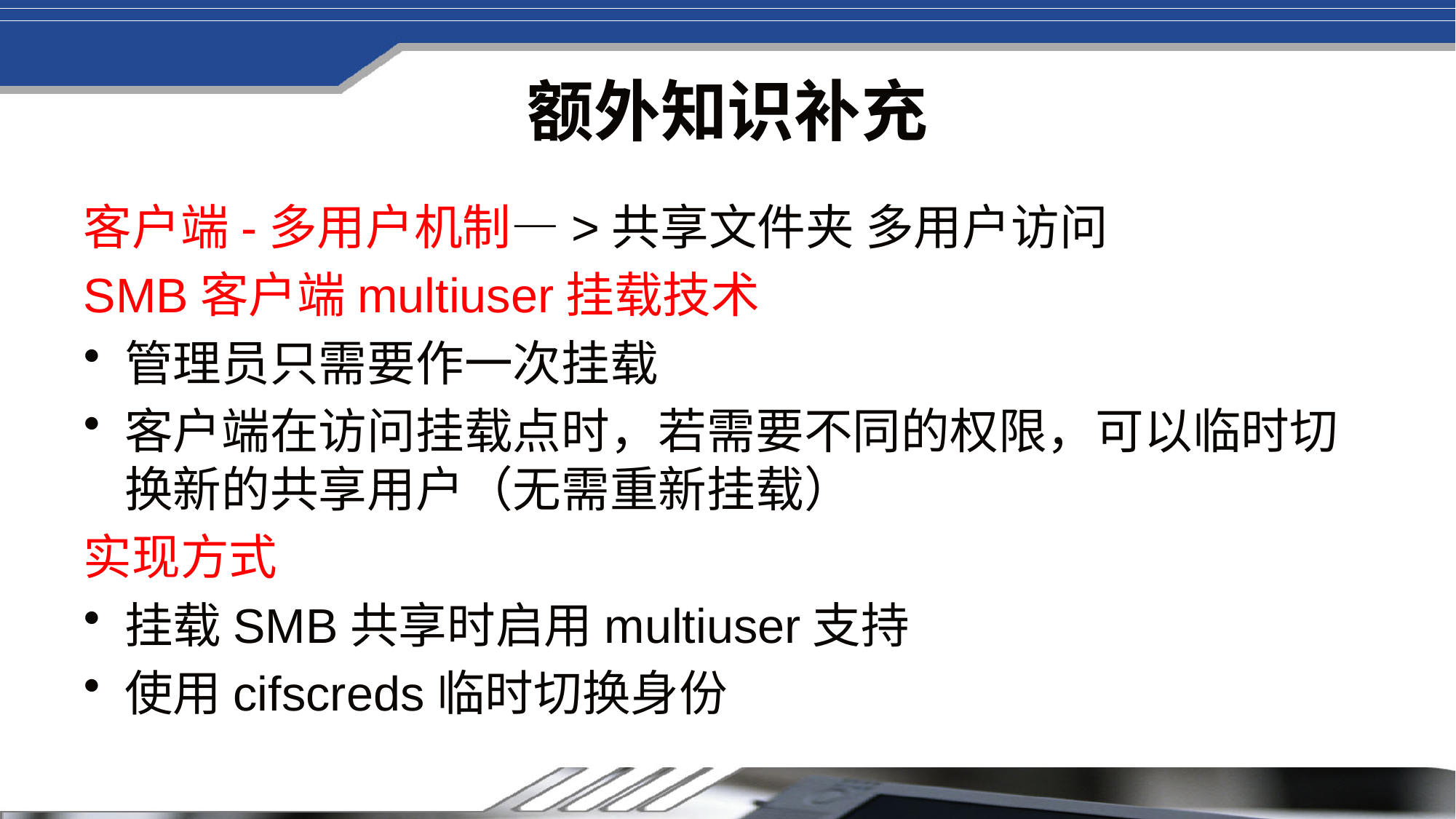

# 额外知识补充
客户端-多用户机制—>共享文件夹 多用户访问
SMB客户端multiuser挂载技术
管理员只需要作一次挂载
客户端在访问挂载点时，若需要不同的权限，可以临时切换新的共享用户（无需重新挂载）
实现方式
挂载SMB共享时启用multiuser支持
使用cifscreds临时切换身份